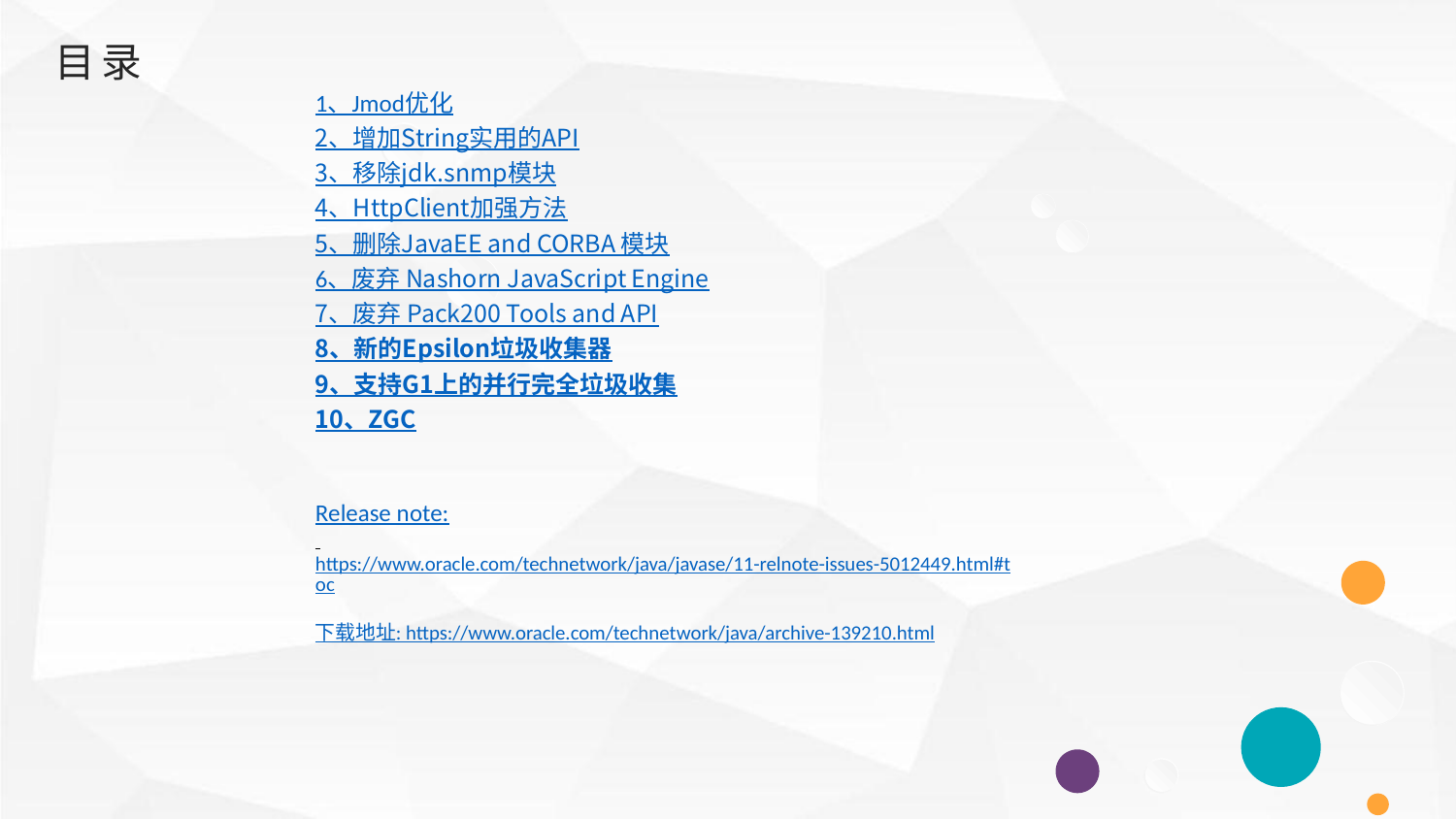

目录
1、Jmod优化
2、增加String实用的API
3、移除jdk.snmp模块
4、HttpClient加强方法
5、删除JavaEE and CORBA 模块
6、废弃 Nashorn JavaScript Engine
7、废弃 Pack200 Tools and API
8、新的Epsilon垃圾收集器
9、支持G1上的并行完全垃圾收集
10、ZGC

Release note:
 https://www.oracle.com/technetwork/java/javase/11-relnote-issues-5012449.html#toc

下载地址: https://www.oracle.com/technetwork/java/archive-139210.html